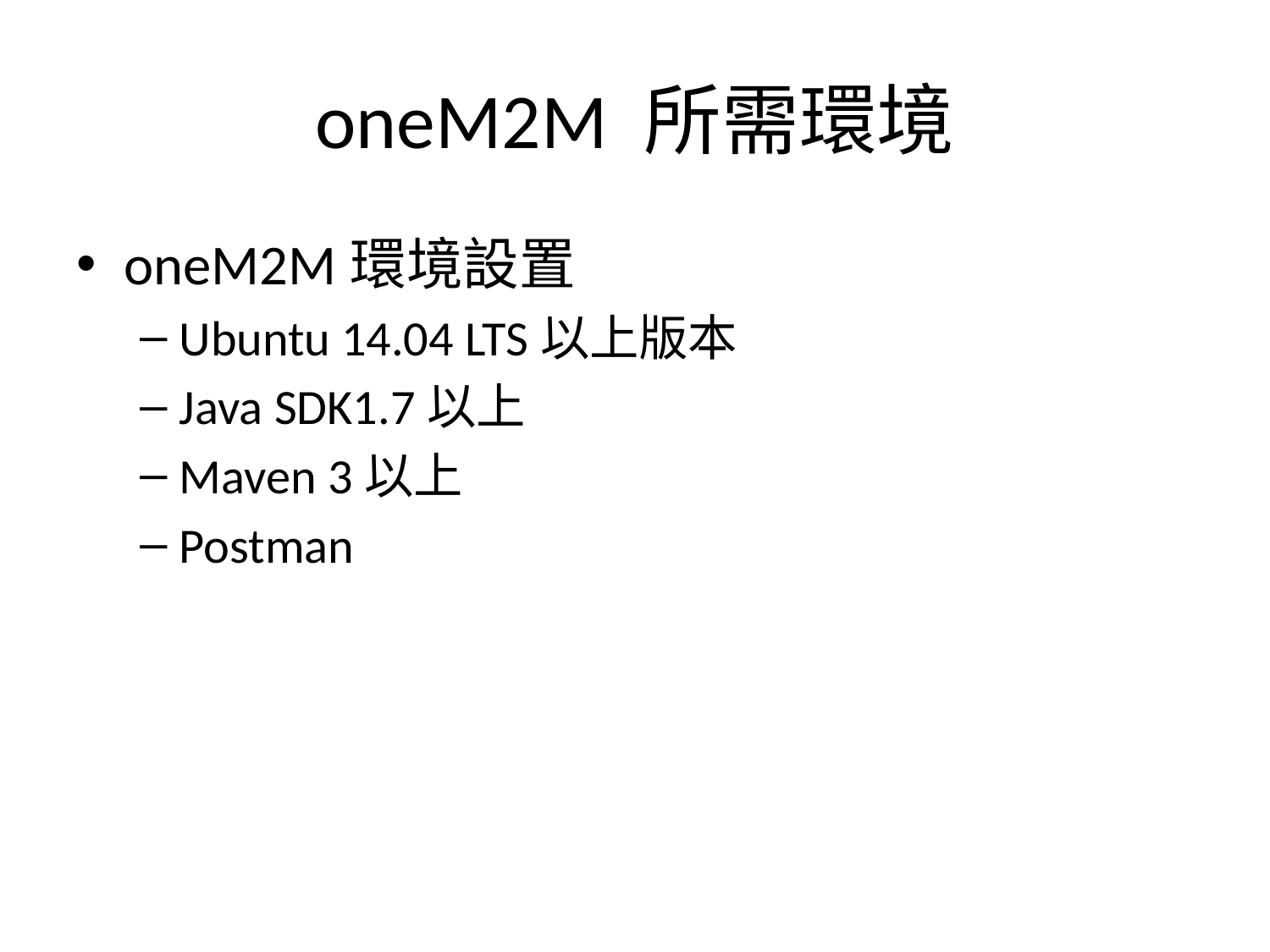

# oneM2M 所需環境
oneM2M環境設置
Ubuntu 14.04 LTS以上版本
Java SDK1.7以上
Maven 3以上
Postman